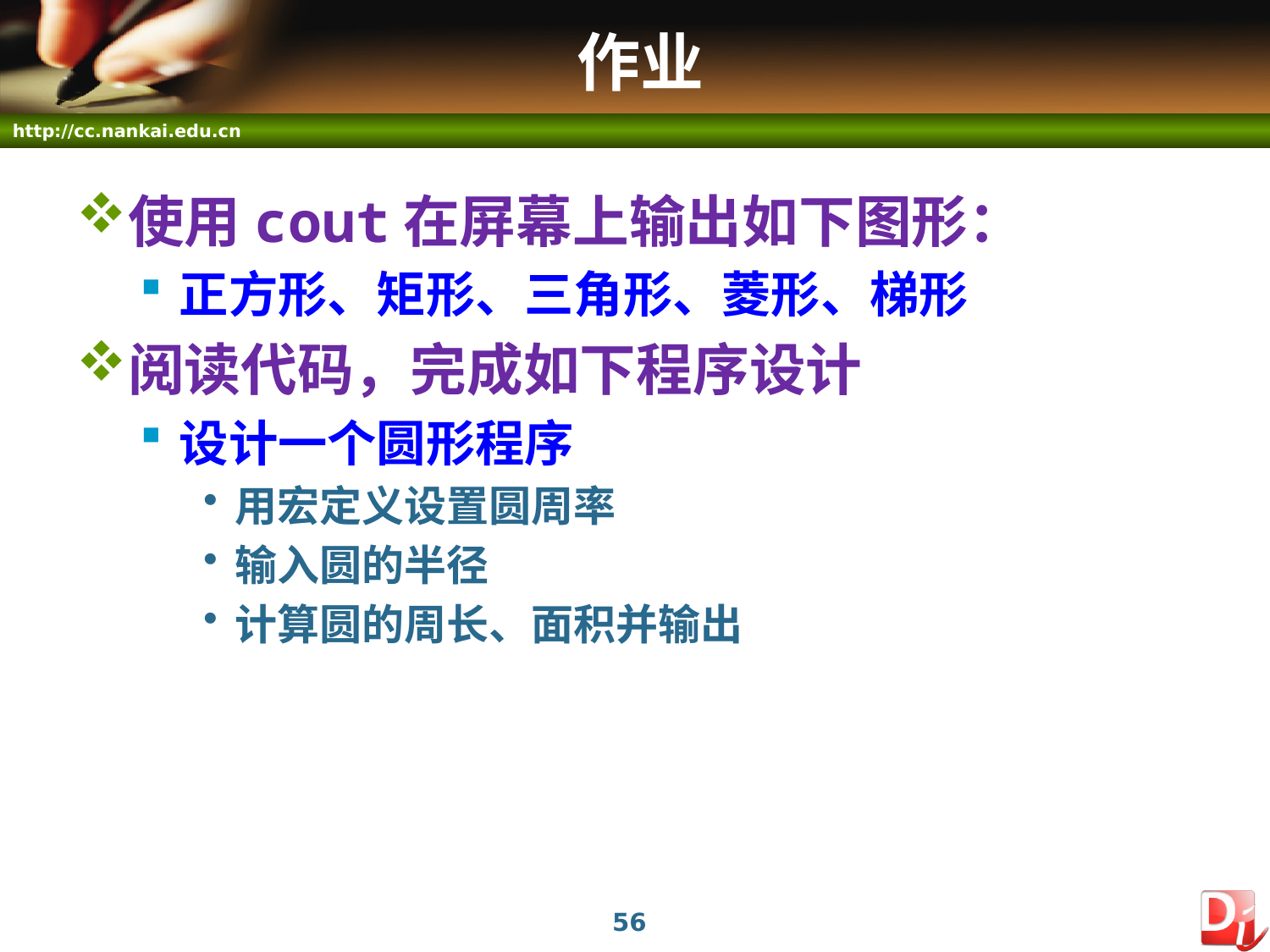

# 作业
使用cout在屏幕上输出如下图形：
正方形、矩形、三角形、菱形、梯形
阅读代码，完成如下程序设计
设计一个圆形程序
用宏定义设置圆周率
输入圆的半径
计算圆的周长、面积并输出
56